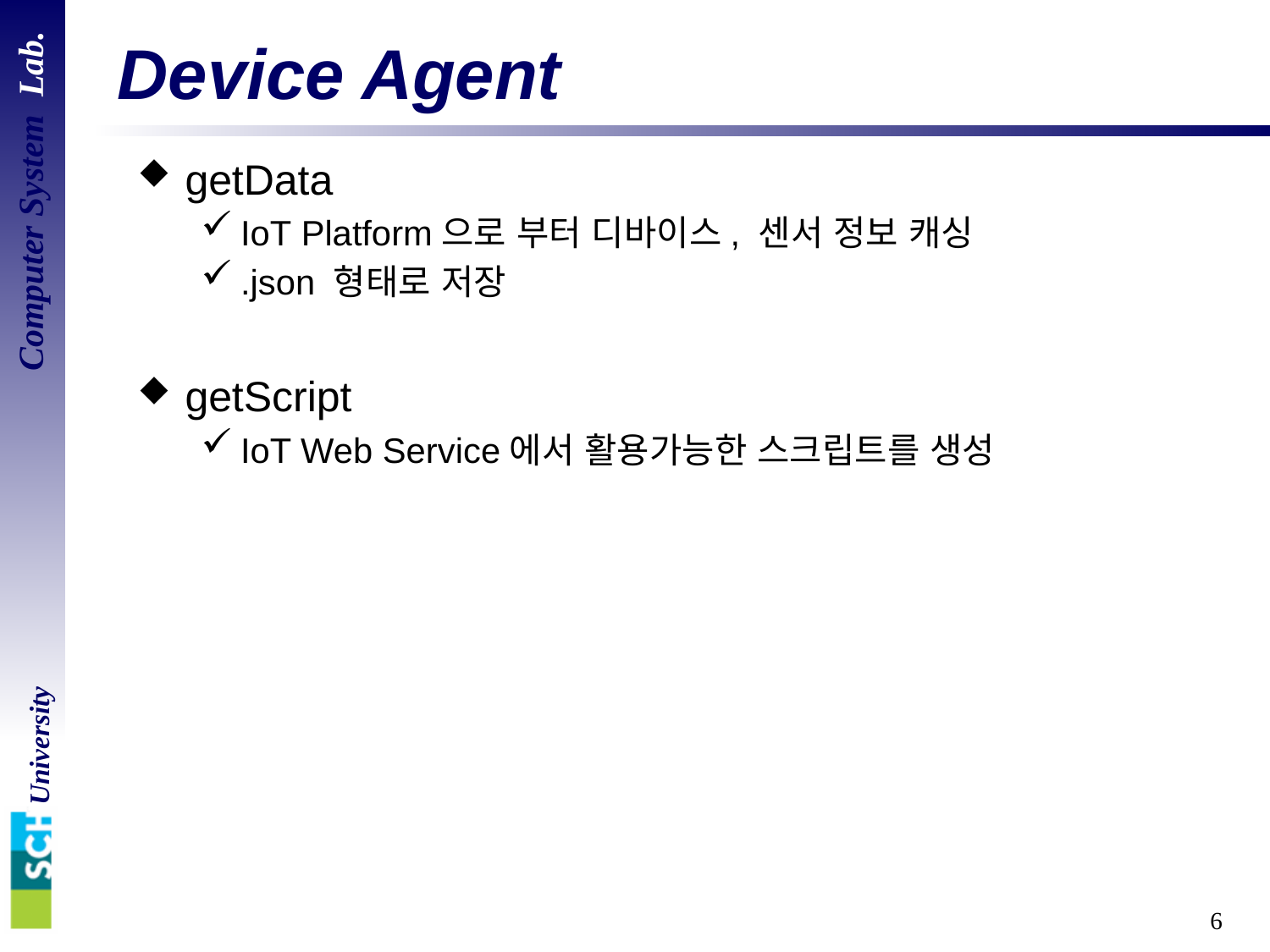

# Device Agent
getData
IoT Platform으로 부터 디바이스, 센서 정보 캐싱
.json 형태로 저장

getScript
IoT Web Service에서 활용가능한 스크립트를 생성